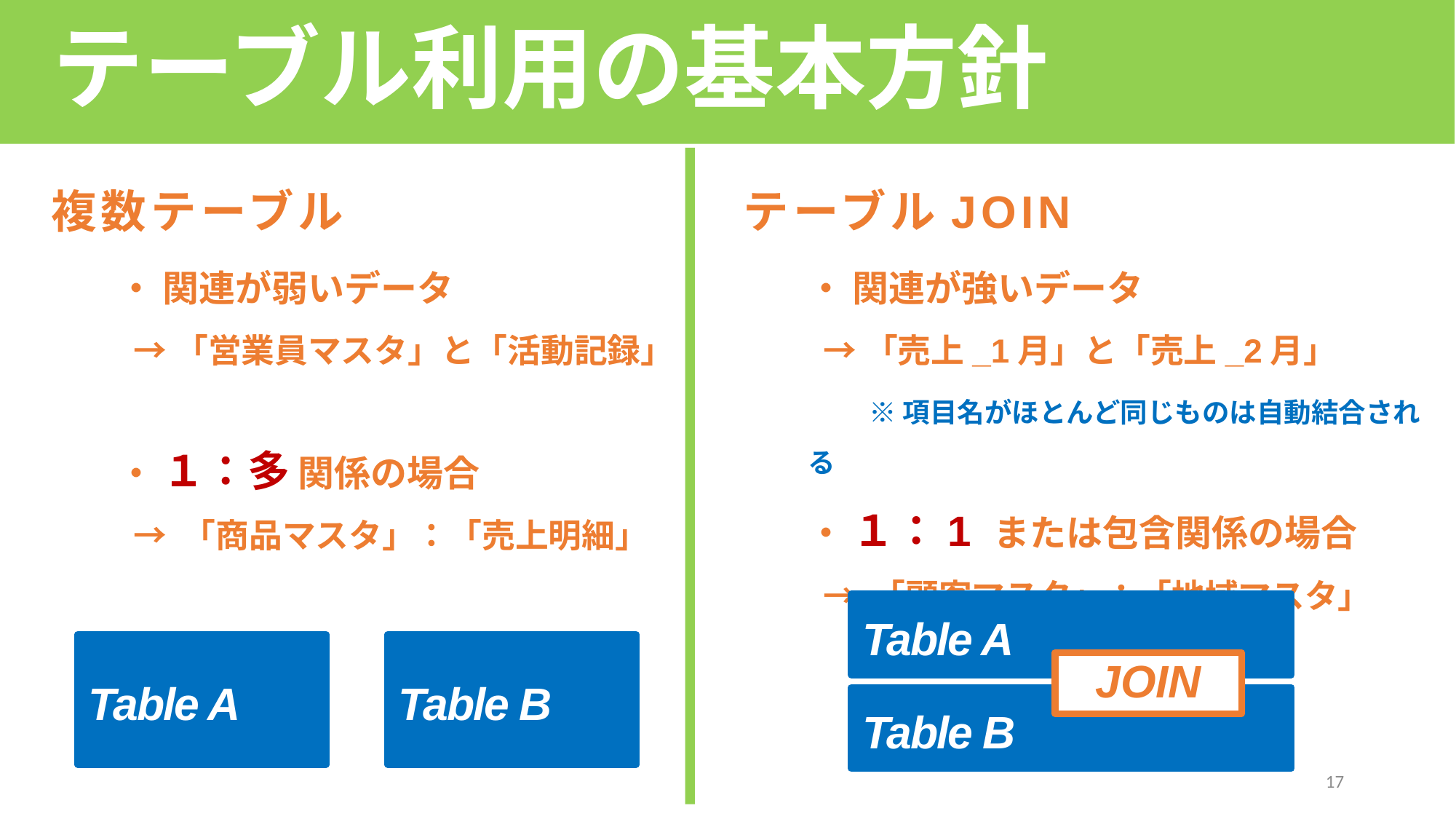

テーブル利用の基本方針
複数テーブル
テーブルJOIN

・ 関連が弱いデータ
  →「営業員マスタ」と「活動記録」

・ １：多 関係の場合
  → 「商品マスタ」：「売上明細」

・ 関連が強いデータ
  →「売上_1月」と「売上_2月」
        ※項目名がほとんど同じものは自動結合される
・ １：1 または包含関係の場合
  → 「顧客マスタ」：「地域マスタ」

Table A
Table A
Table B
JOIN
Table B
17